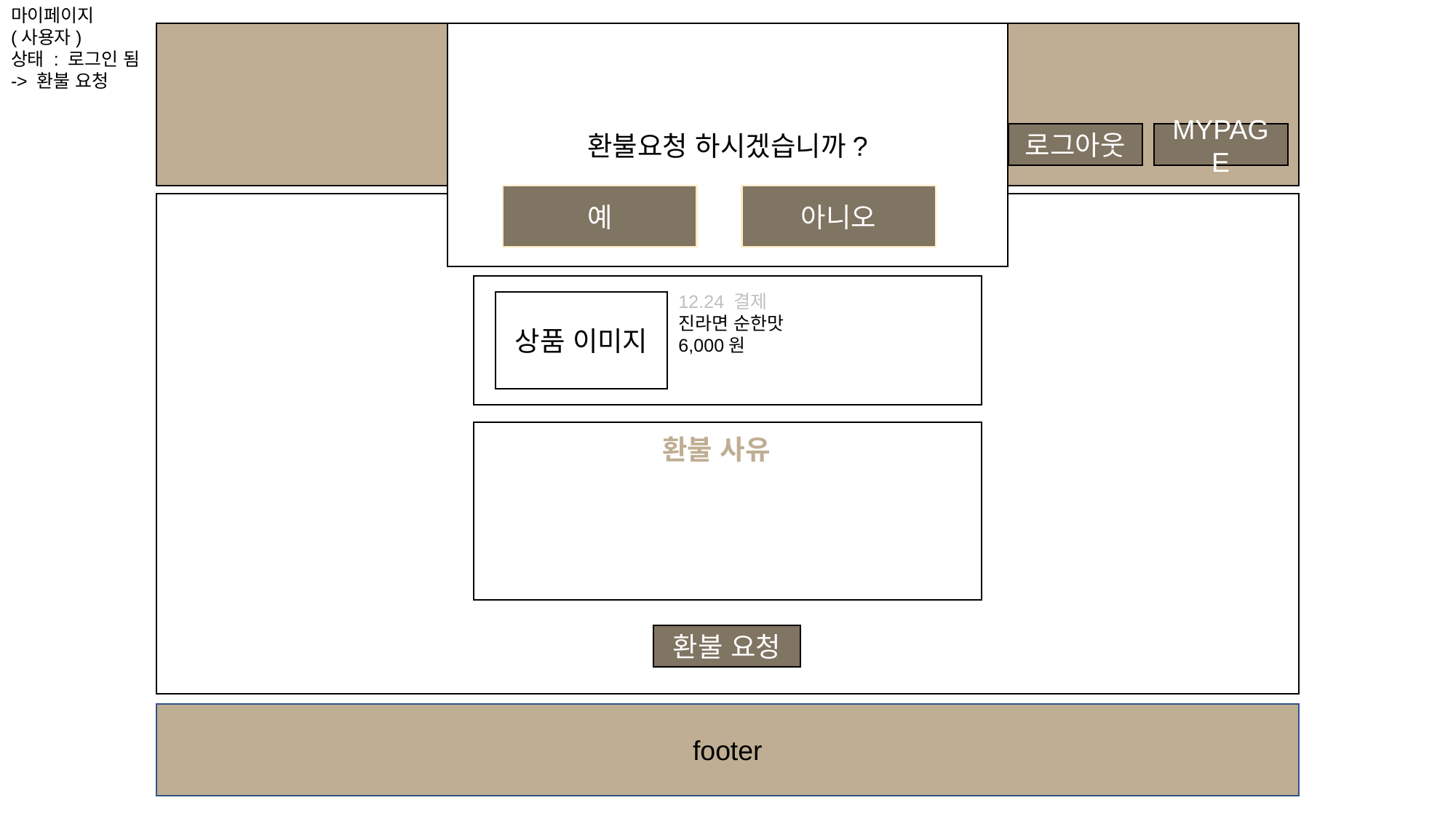

마이페이지
(사용자)
상태 : 로그인 됨
-> 환불 요청
header
로그아웃
MYPAGE
환불요청 하시겠습니까?
예
아니오

환불 요청

12.24 결제
진라면 순한맛
6,000원
상품 이미지

환불 사유
환불 요청
footer